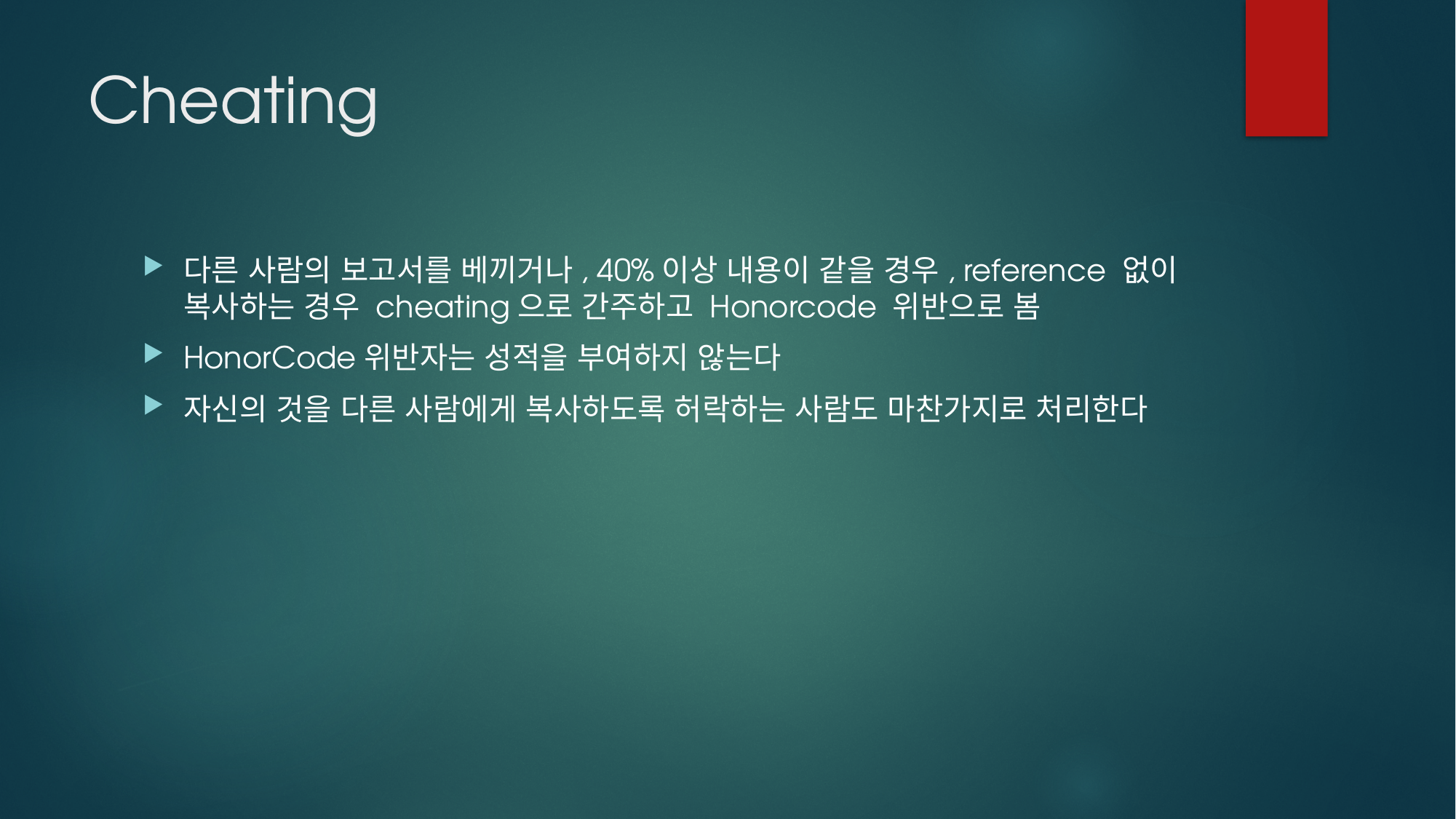

# Cheating
다른 사람의 보고서를 베끼거나, 40%이상 내용이 같을 경우, reference 없이 복사하는 경우 cheating으로 간주하고 Honorcode 위반으로 봄
HonorCode위반자는 성적을 부여하지 않는다
자신의 것을 다른 사람에게 복사하도록 허락하는 사람도 마찬가지로 처리한다